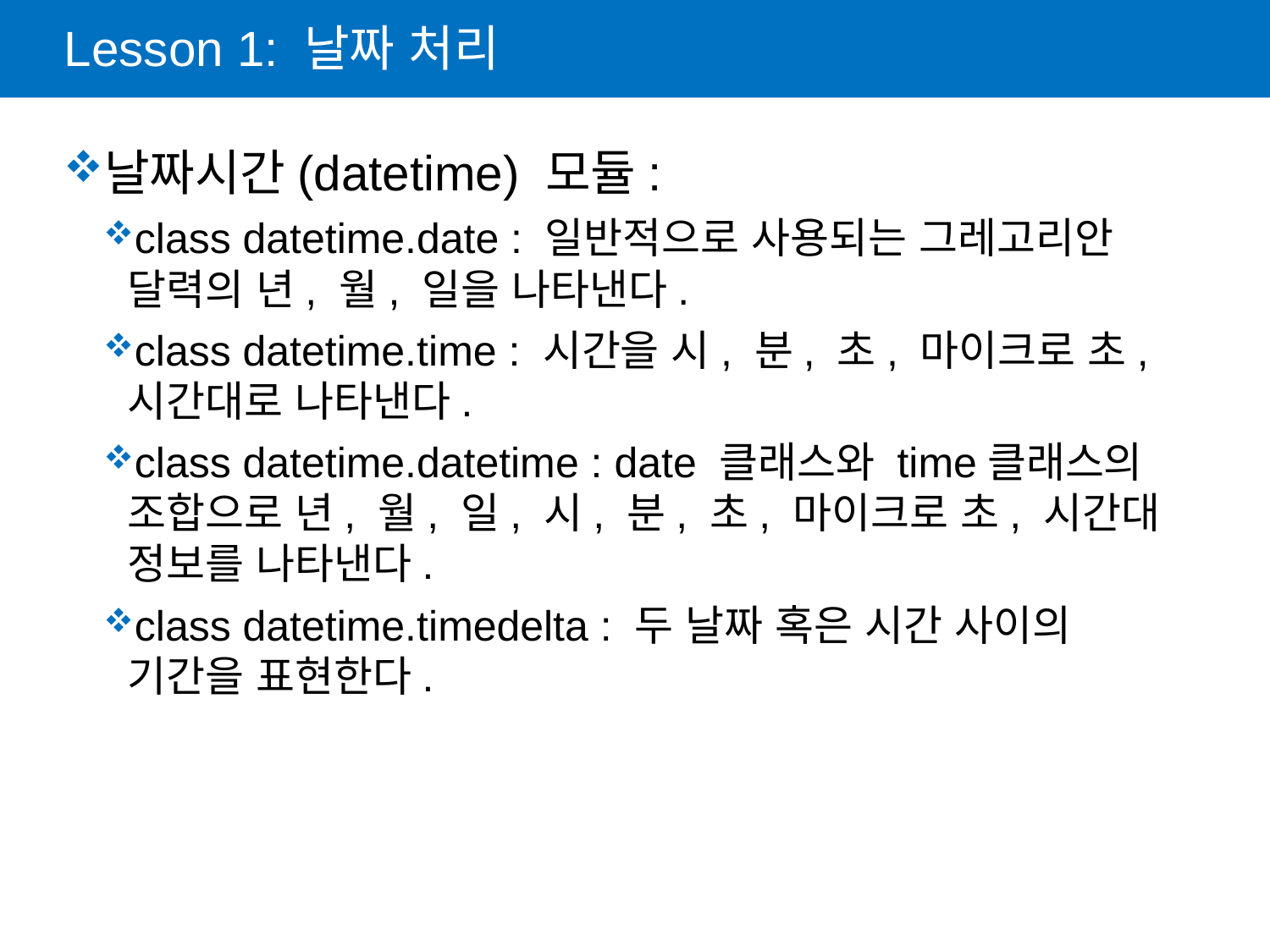

# Lesson 1: 날짜 처리
날짜시간(datetime) 모듈:
class datetime.date : 일반적으로 사용되는 그레고리안 달력의 년, 월, 일을 나타낸다.
class datetime.time : 시간을 시, 분, 초, 마이크로 초, 시간대로 나타낸다.
class datetime.datetime : date 클래스와 time클래스의 조합으로 년, 월, 일, 시, 분, 초, 마이크로 초, 시간대 정보를 나타낸다.
class datetime.timedelta : 두 날짜 혹은 시간 사이의 기간을 표현한다.